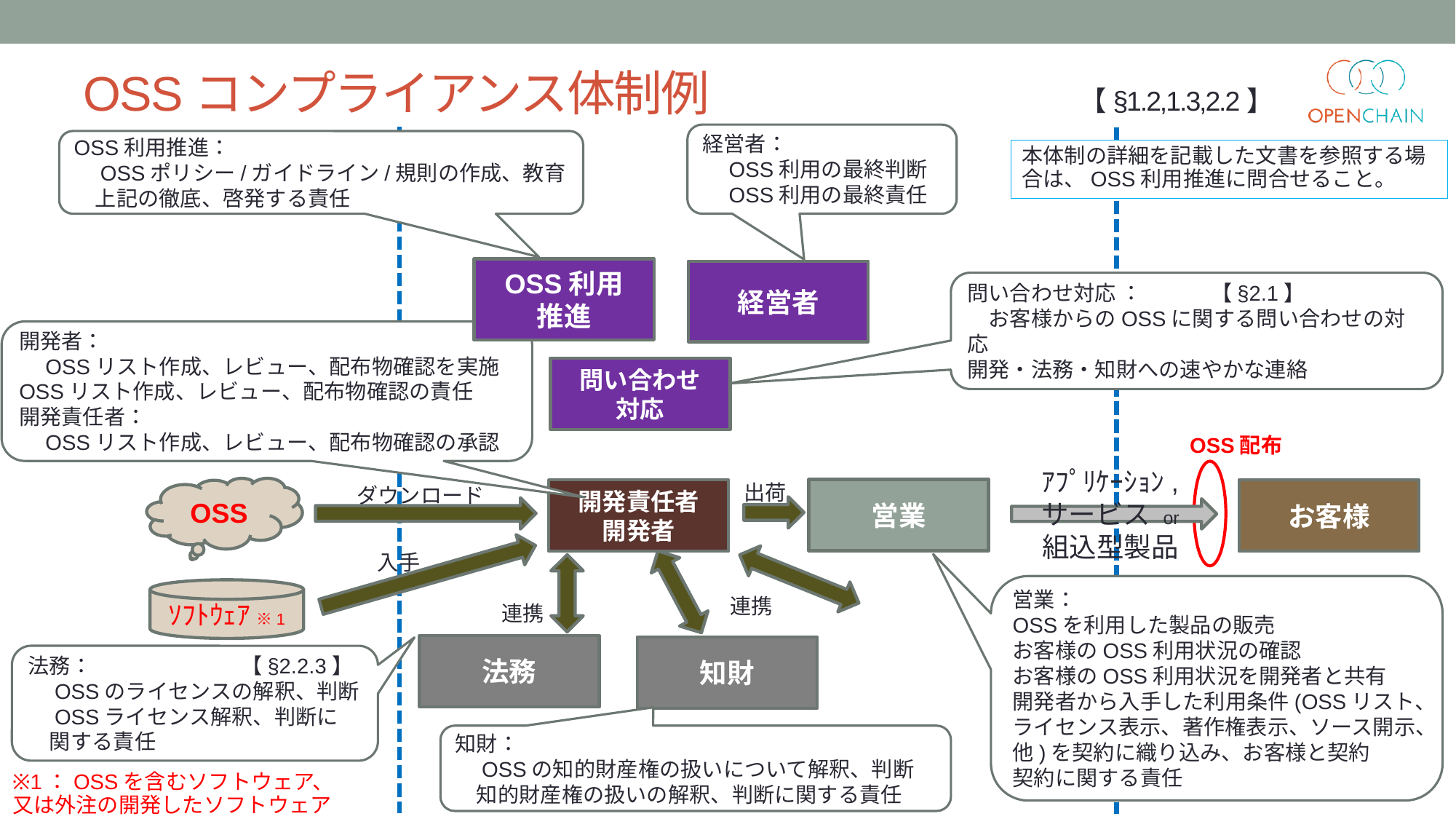

# OSSコンプライアンス体制例　　　　　　　　　【§1.2,1.3,2.2】
経営者：
　OSS利用の最終判断
　OSS利用の最終責任
OSS利用推進：
　OSSポリシー/ガイドライン/規則の作成、教育
　上記の徹底、啓発する責任
本体制の詳細を記載した文書を参照する場合は、OSS利用推進に問合せること。
OSS利用
推進
経営者
問い合わせ対応 ：　　　 【§2.1】
　お客様からのOSSに関する問い合わせの対応
開発・法務・知財への速やかな連絡
開発者：
　OSSリスト作成、レビュー、配布物確認を実施
OSSリスト作成、レビュー、配布物確認の責任
開発責任者：
　OSSリスト作成、レビュー、配布物確認の承認
問い合わせ
対応

OSS配布

出荷
ダウンロード
OSS
営業
お客様
開発責任者
開発者

ｱﾌﾟﾘｹｰｼｮﾝ,
サービス or
組込型製品
入手

営業：
OSSを利用した製品の販売
お客様のOSS利用状況の確認
お客様のOSS利用状況を開発者と共有
開発者から入手した利用条件(OSSリスト、ライセンス表示、著作権表示、ソース開示、他)を契約に織り込み、お客様と契約
契約に関する責任

ｿﾌﾄｳｪｱ ※1
連携
連携
法務
知財
法務：　　　　　　　【§2.2.3】
　OSSのライセンスの解釈、判断
　OSSライセンス解釈、判断に
　関する責任
知財：
　OSSの知的財産権の扱いについて解釈、判断
　知的財産権の扱いの解釈、判断に関する責任
※1：OSSを含むソフトウェア、
又は外注の開発したソフトウェア